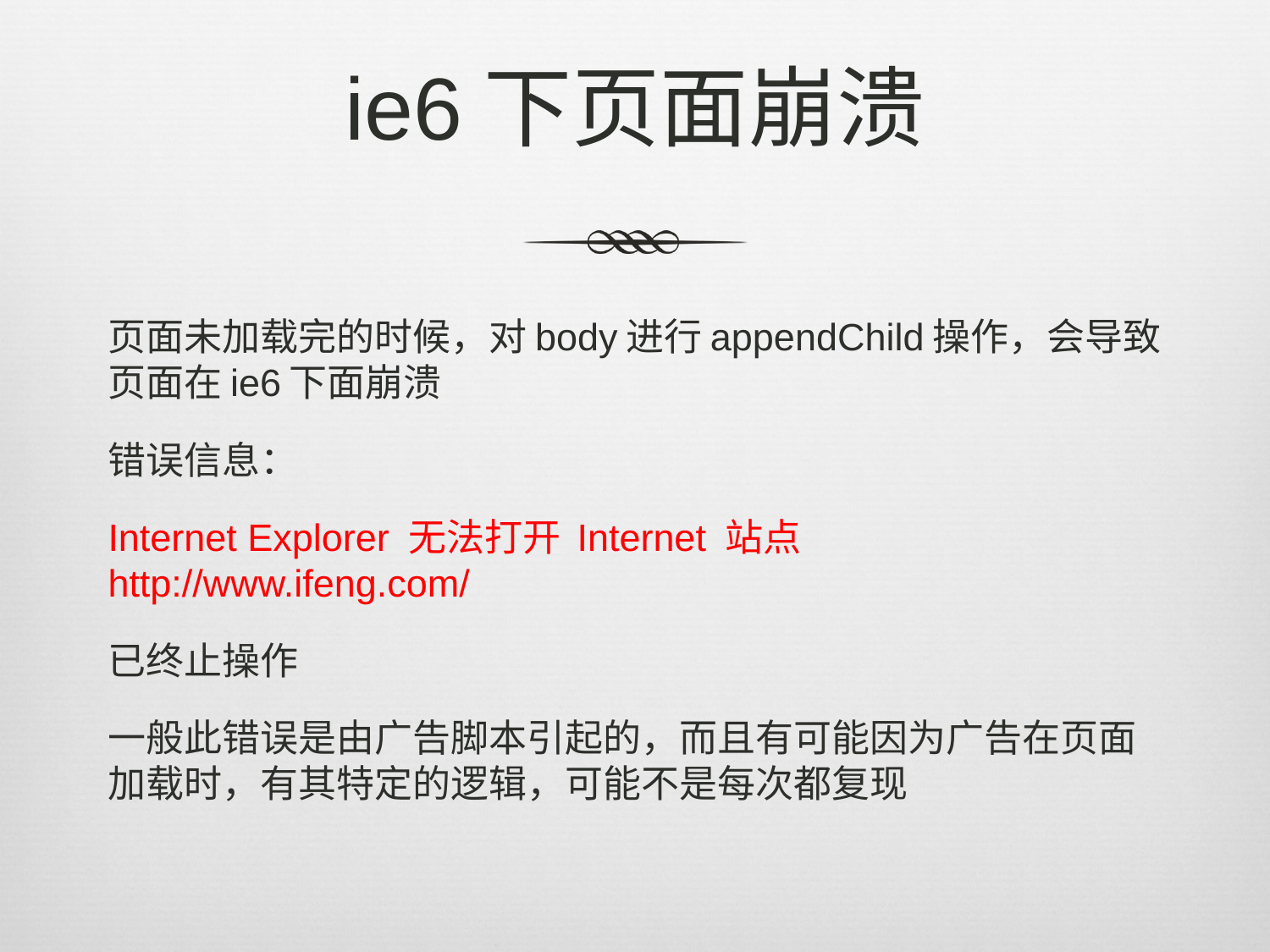

# ie6下页面崩溃
页面未加载完的时候，对body进行appendChild操作，会导致页面在ie6下面崩溃
错误信息：
Internet Explorer 无法打开 Internet 站点 http://www.ifeng.com/
已终止操作
一般此错误是由广告脚本引起的，而且有可能因为广告在页面加载时，有其特定的逻辑，可能不是每次都复现